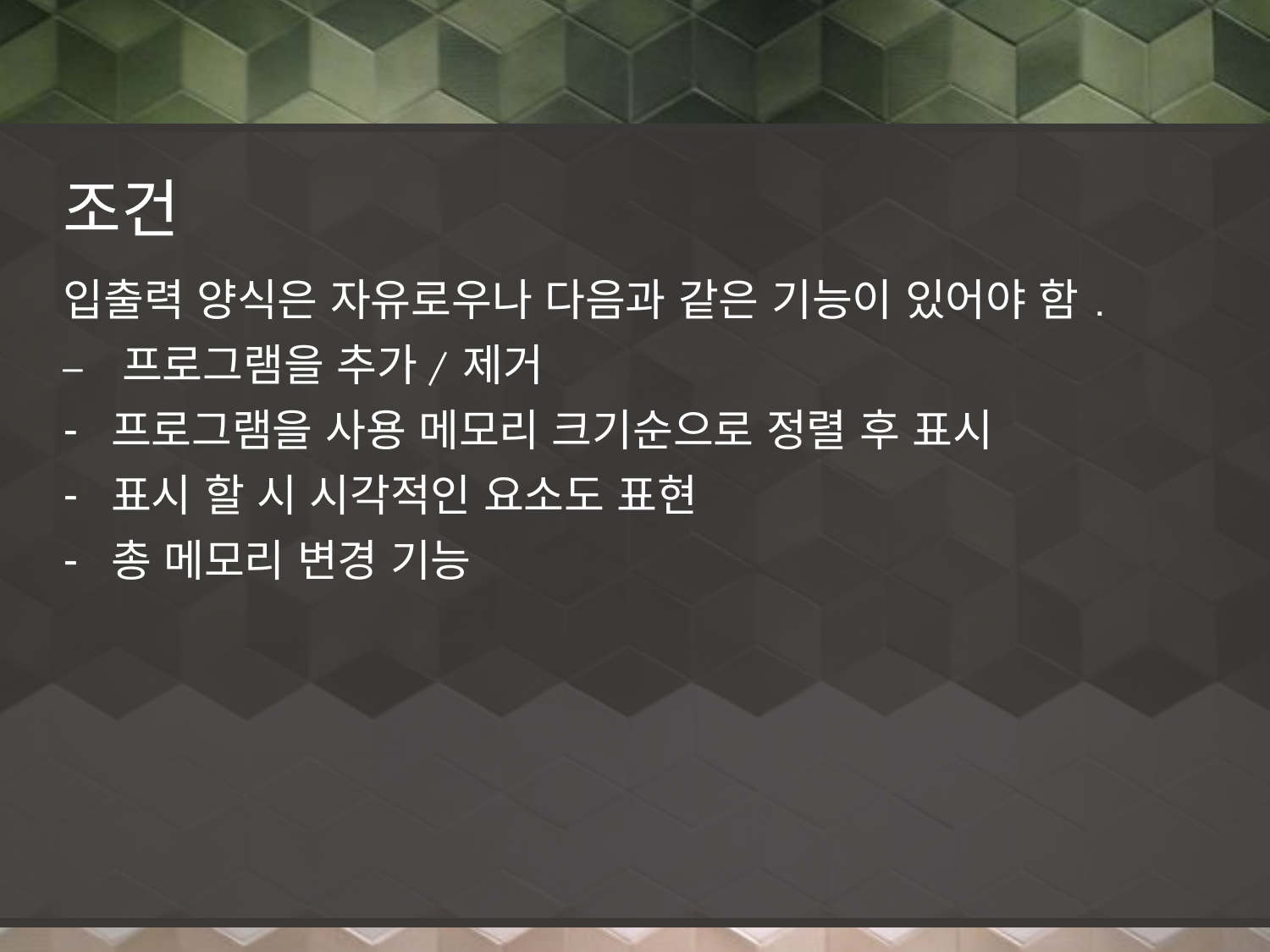

조건
입출력 양식은 자유로우나 다음과 같은 기능이 있어야 함.
- 프로그램을 추가/제거
프로그램을 사용 메모리 크기순으로 정렬 후 표시
표시 할 시 시각적인 요소도 표현
총 메모리 변경 기능